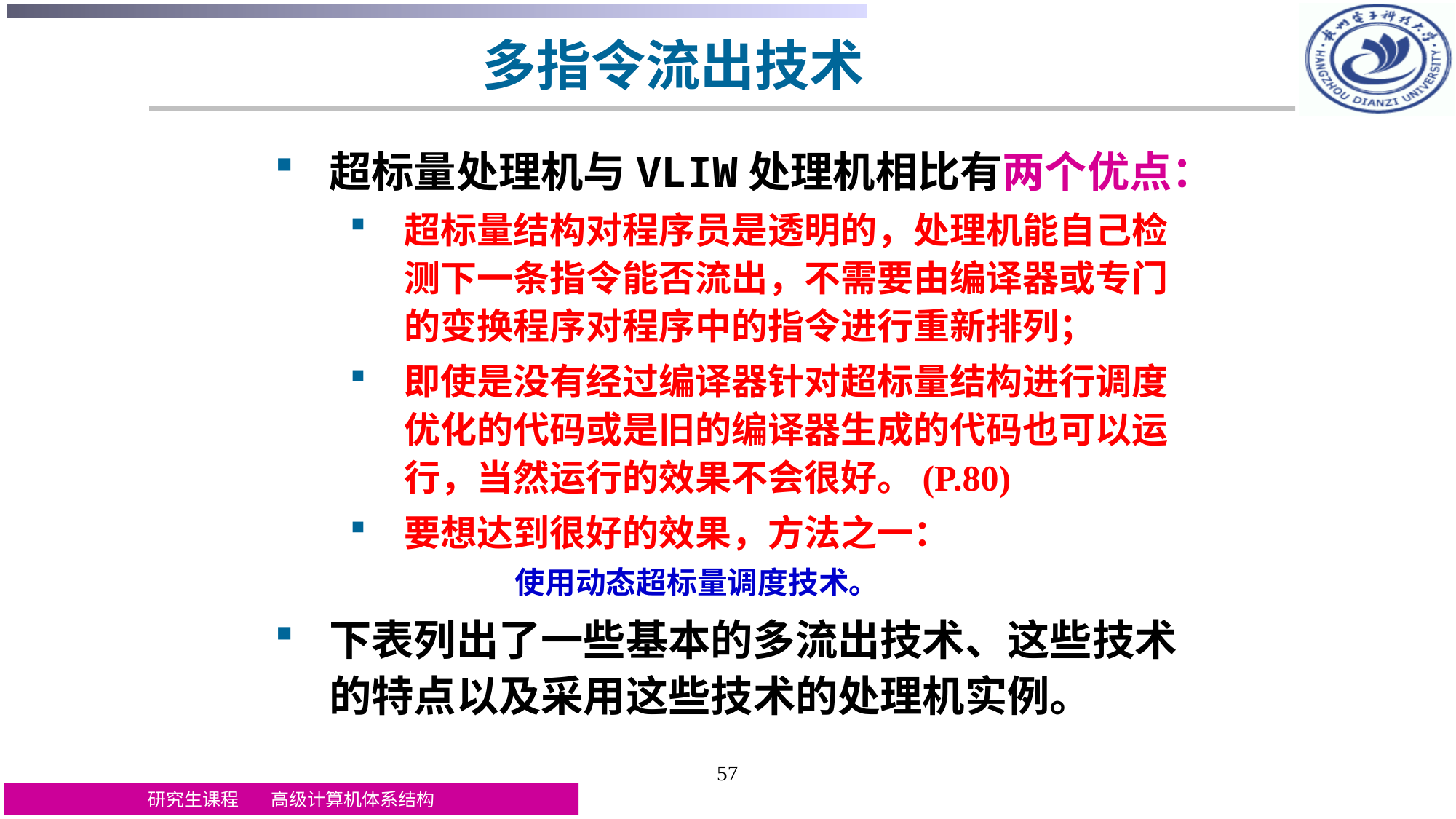

# 多指令流出技术
超标量处理机与VLIW处理机相比有两个优点：
超标量结构对程序员是透明的，处理机能自己检测下一条指令能否流出，不需要由编译器或专门的变换程序对程序中的指令进行重新排列；
即使是没有经过编译器针对超标量结构进行调度优化的代码或是旧的编译器生成的代码也可以运行，当然运行的效果不会很好。(P.80)
要想达到很好的效果，方法之一：
            使用动态超标量调度技术。
下表列出了一些基本的多流出技术、这些技术的特点以及采用这些技术的处理机实例。
57